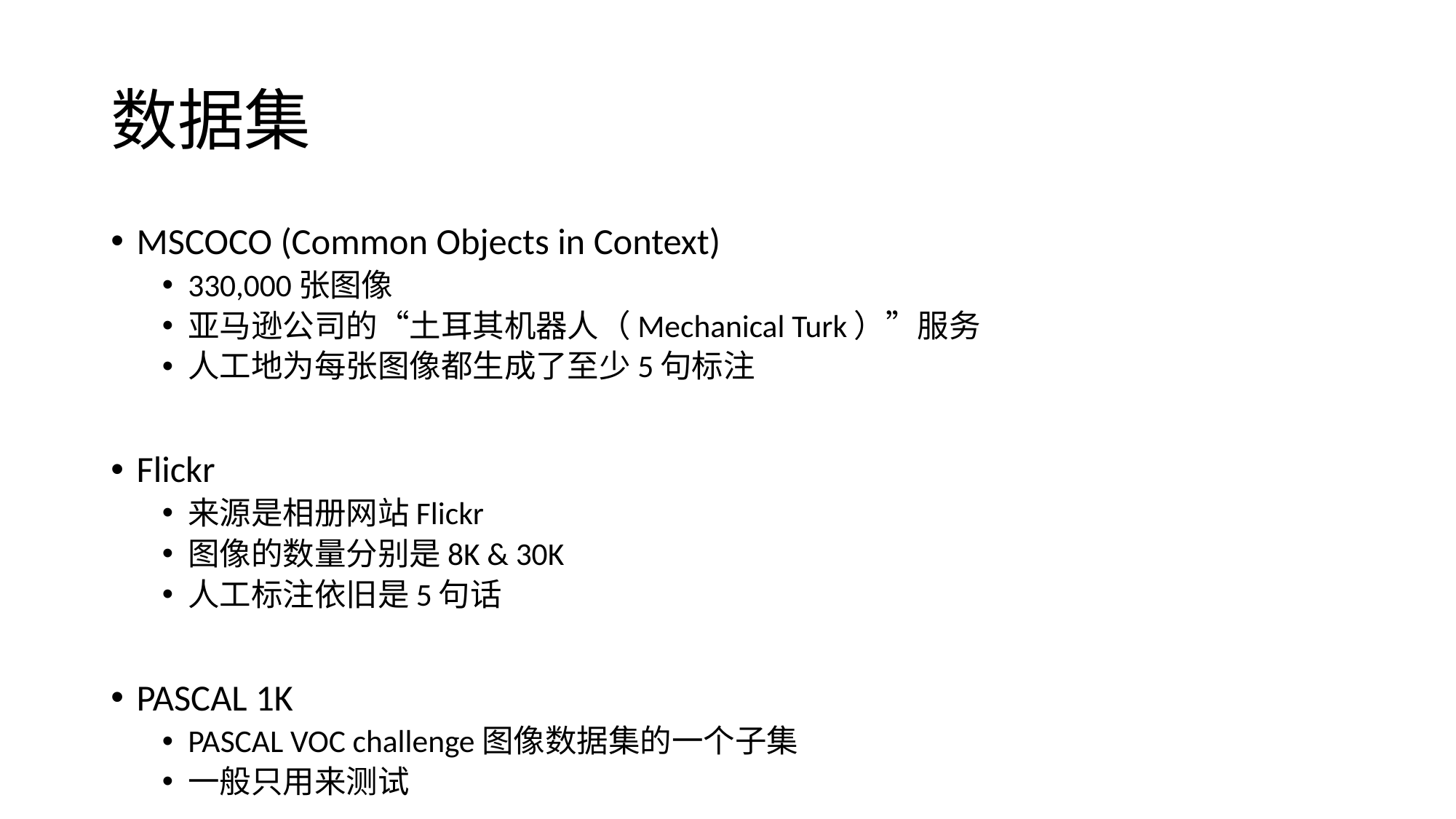

# 数据集
MSCOCO (Common Objects in Context)
330,000张图像
亚马逊公司的“土耳其机器人（Mechanical Turk）”服务
人工地为每张图像都生成了至少5句标注

Flickr
来源是相册网站Flickr
图像的数量分别是8K & 30K
人工标注依旧是5句话

PASCAL 1K
PASCAL VOC challenge图像数据集的一个子集
一般只用来测试